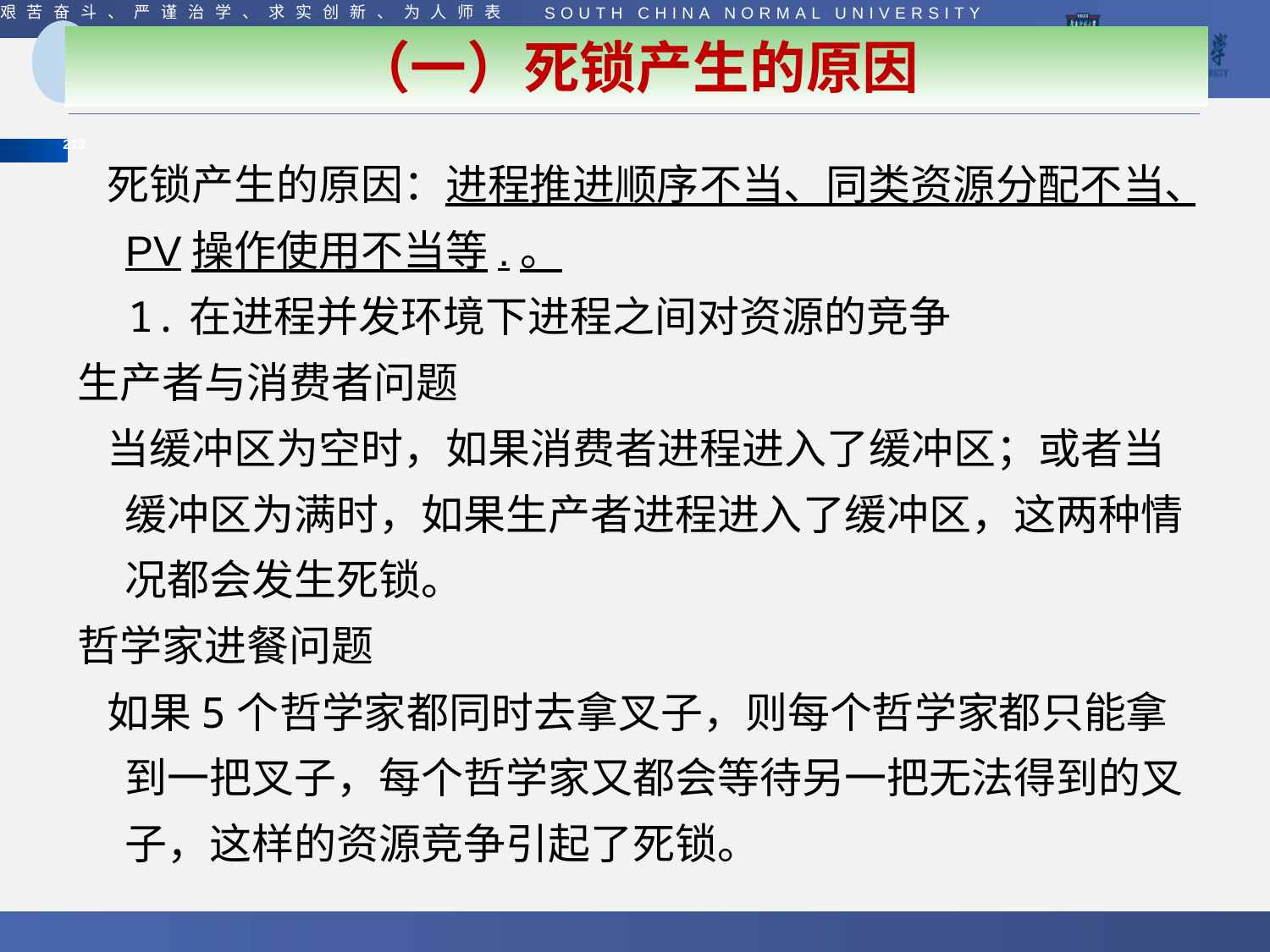

（一）死锁产生的原因
  死锁产生的原因：进程推进顺序不当、同类资源分配不当、PV操作使用不当等.。
  1.在进程并发环境下进程之间对资源的竞争
生产者与消费者问题
  当缓冲区为空时，如果消费者进程进入了缓冲区；或者当缓冲区为满时，如果生产者进程进入了缓冲区，这两种情况都会发生死锁。
哲学家进餐问题
  如果5个哲学家都同时去拿叉子，则每个哲学家都只能拿到一把叉子，每个哲学家又都会等待另一把无法得到的叉子，这样的资源竞争引起了死锁。

213